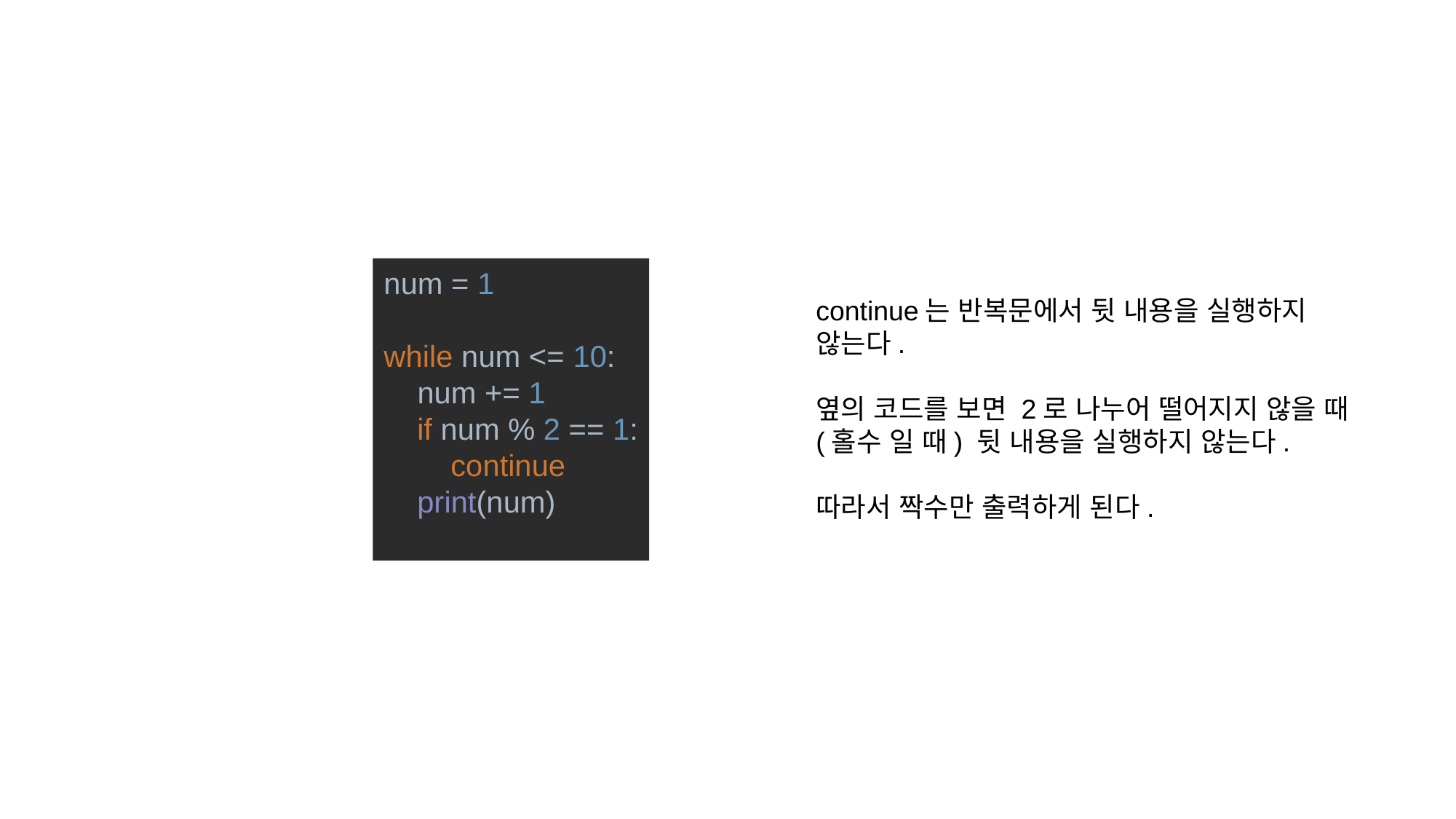

num = 1
while num <= 10:
    num += 1
    if num % 2 == 1:
        continue
    print(num)
continue는 반복문에서 뒷 내용을 실행하지 않는다.

옆의 코드를 보면 2로 나누어 떨어지지 않을 때(홀수 일 때) 뒷 내용을 실행하지 않는다.

따라서 짝수만 출력하게 된다.